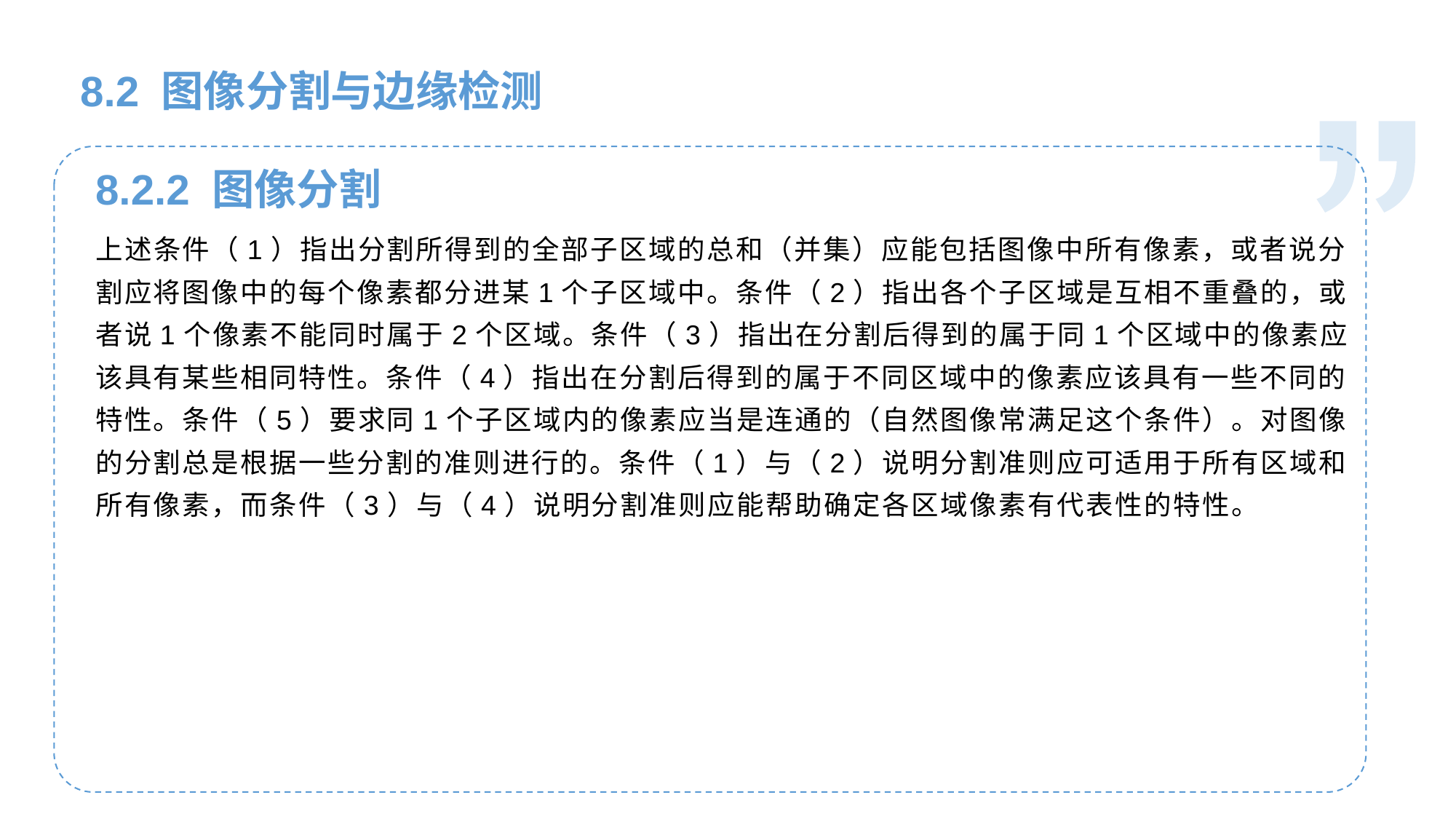

人工智能基础
8.2 图像分割与边缘检测

8.2.2 图像分割
上述条件（1）指出分割所得到的全部子区域的总和（并集）应能包括图像中所有像素，或者说分割应将图像中的每个像素都分进某1个子区域中。条件（2）指出各个子区域是互相不重叠的，或者说1个像素不能同时属于2个区域。条件（3）指出在分割后得到的属于同1个区域中的像素应该具有某些相同特性。条件（4）指出在分割后得到的属于不同区域中的像素应该具有一些不同的特性。条件（5）要求同1个子区域内的像素应当是连通的（自然图像常满足这个条件）。对图像的分割总是根据一些分割的准则进行的。条件（1）与（2）说明分割准则应可适用于所有区域和所有像素，而条件（3）与（4）说明分割准则应能帮助确定各区域像素有代表性的特性。